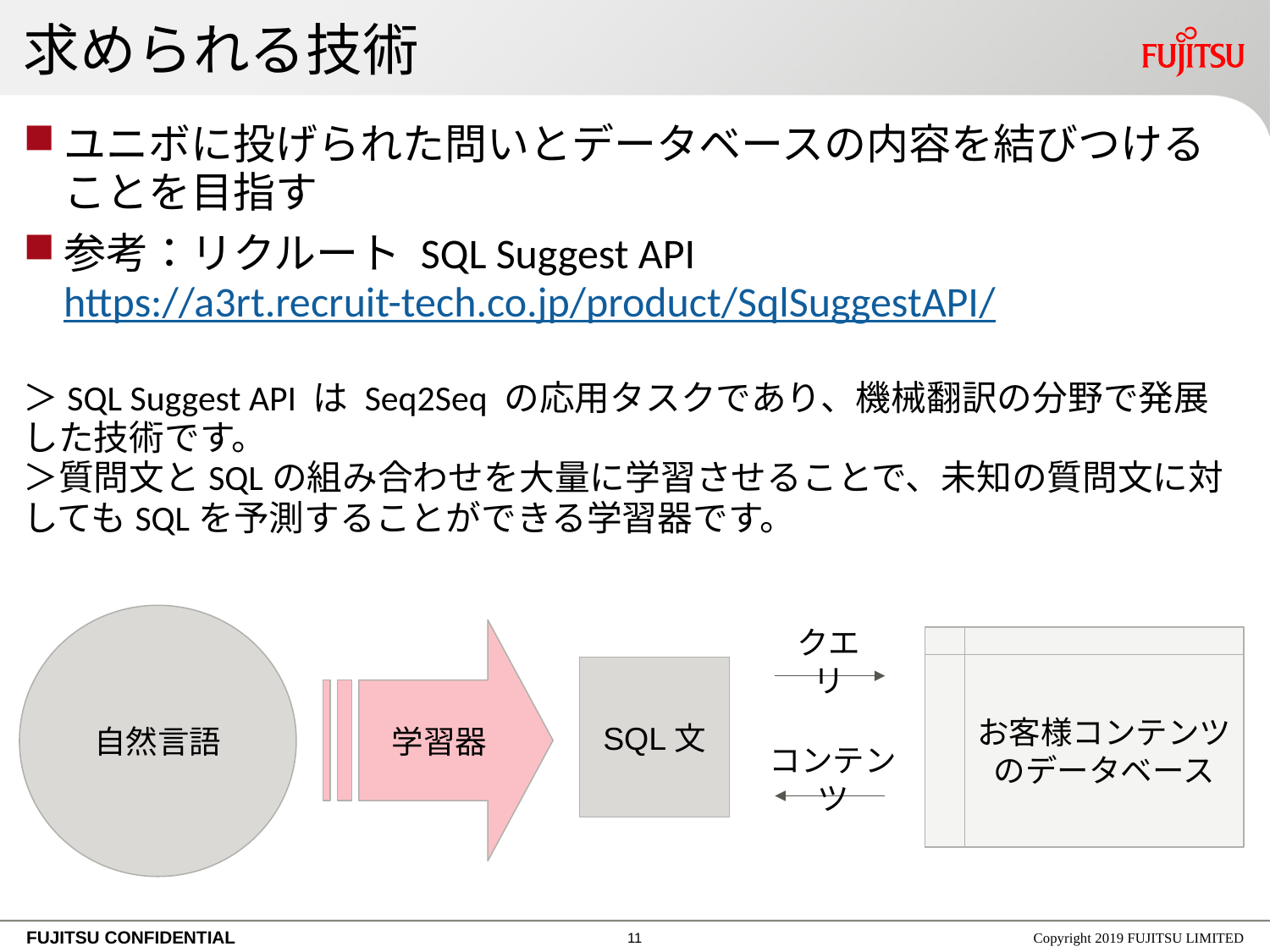

# 求められる技術
ユニボに投げられた問いとデータベースの内容を結びつけることを目指す
参考：リクルート SQL Suggest API
https://a3rt.recruit-tech.co.jp/product/SqlSuggestAPI/

＞SQL Suggest API は Seq2Seq の応用タスクであり、機械翻訳の分野で発展した技術です。
＞質問文とSQLの組み合わせを大量に学習させることで、未知の質問文に対してもSQLを予測することができる学習器です。

自然言語
クエリ
学習器
お客様コンテンツ
のデータベース
SQL文
コンテンツ
11
Copyright 2019 FUJITSU LIMITED